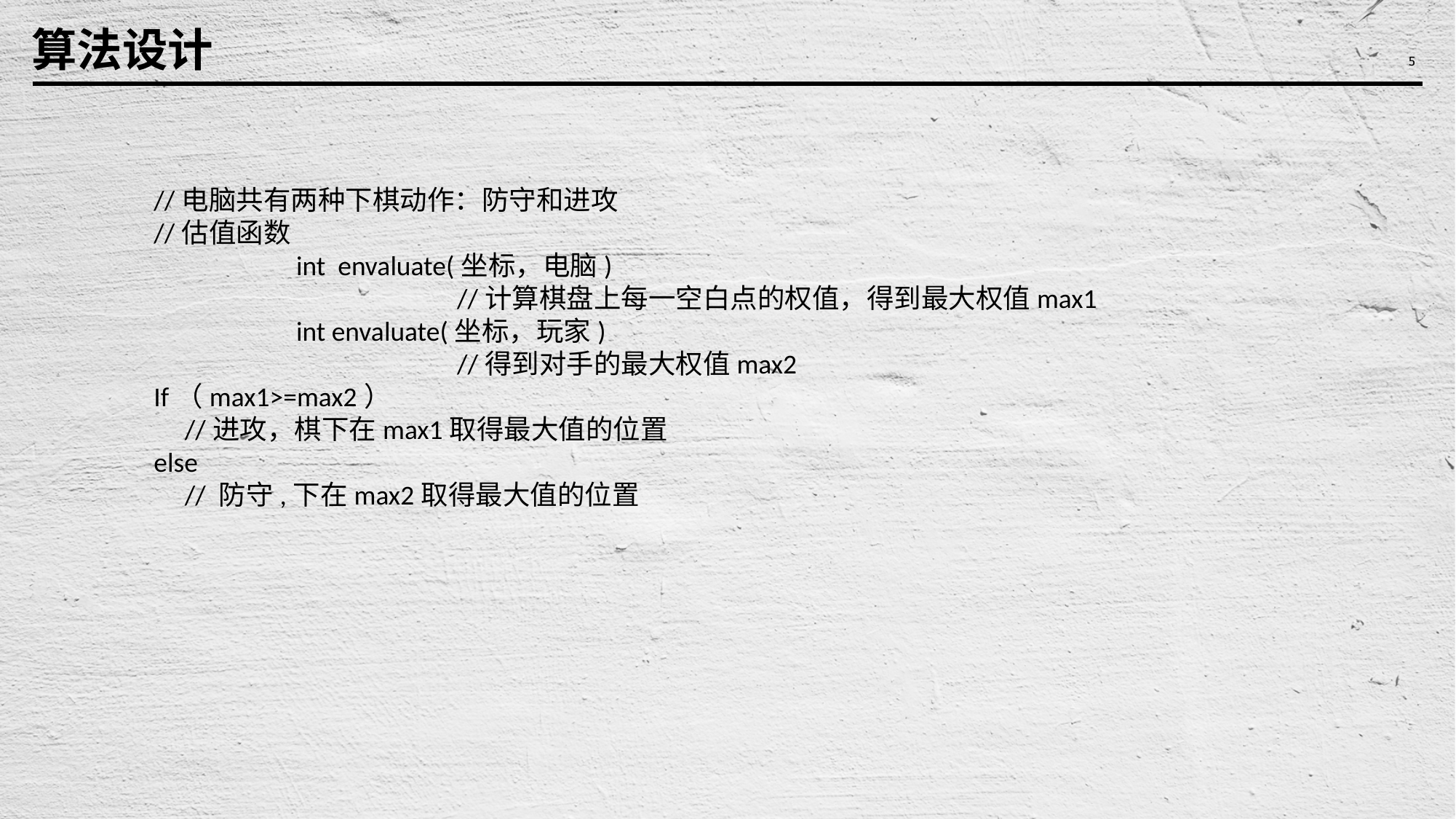

算法设计
5
//电脑共有两种下棋动作：防守和进攻
//估值函数
                       int  envaluate(坐标，电脑)
                                                 //计算棋盘上每一空白点的权值，得到最大权值max1
                       int envaluate(坐标，玩家)
                                                 //得到对手的最大权值max2
If（max1>=max2）
     //进攻，棋下在max1取得最大值的位置
else
     // 防守,下在max2取得最大值的位置